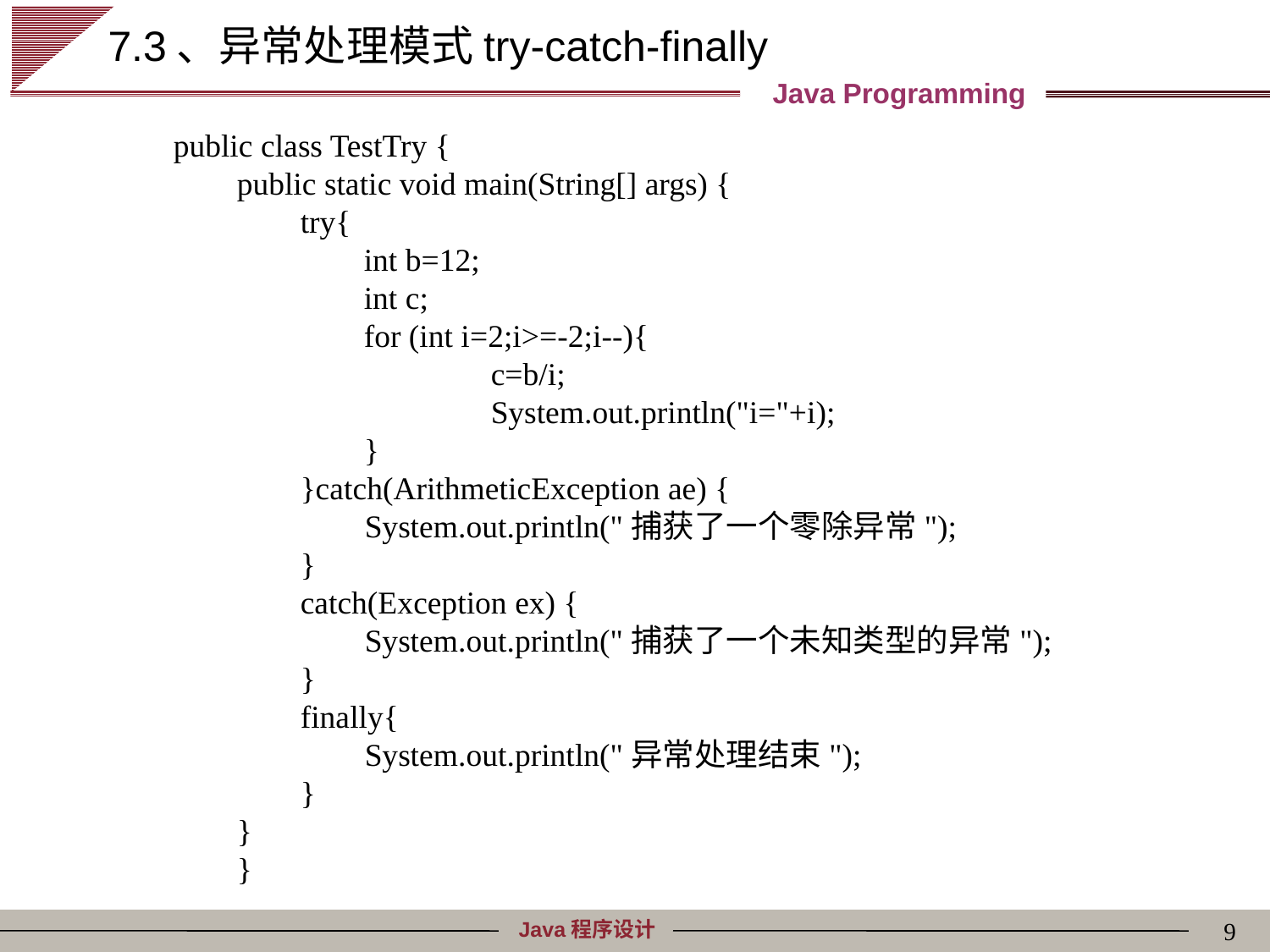

# 7.3、异常处理模式try-catch-finally
public class TestTry {
public static void main(String[] args) {
try{
int b=12;
int c;
for (int i=2;i>=-2;i--){
	c=b/i;
	System.out.println("i="+i);
}
}catch(ArithmeticException ae) {
        System.out.println("捕获了一个零除异常");
}
catch(Exception ex) {
        System.out.println("捕获了一个未知类型的异常");
}
finally{
        System.out.println("异常处理结束");
}
}
}